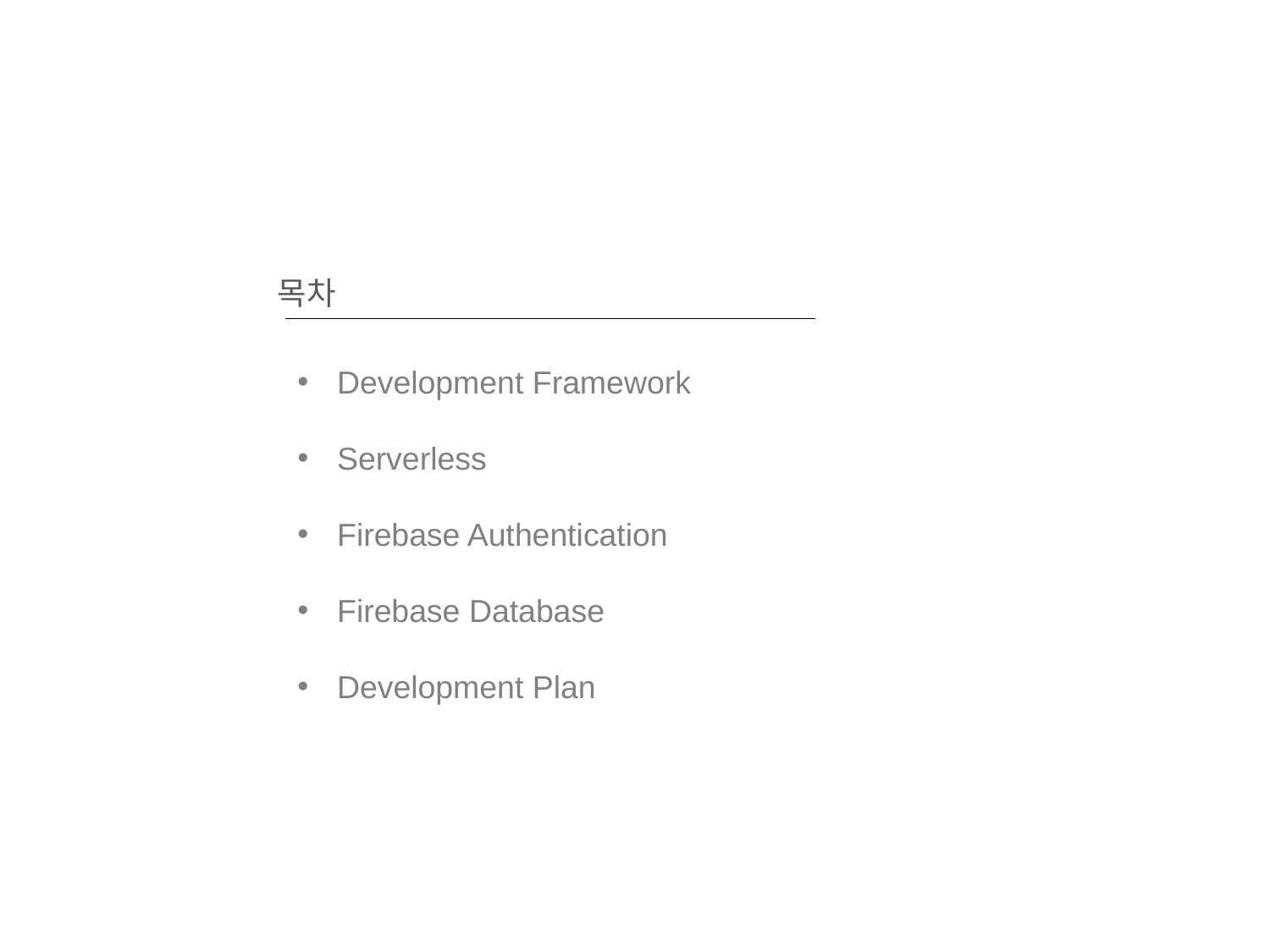

목차
Development Framework

Serverless

Firebase Authentication

Firebase Database

Development Plan